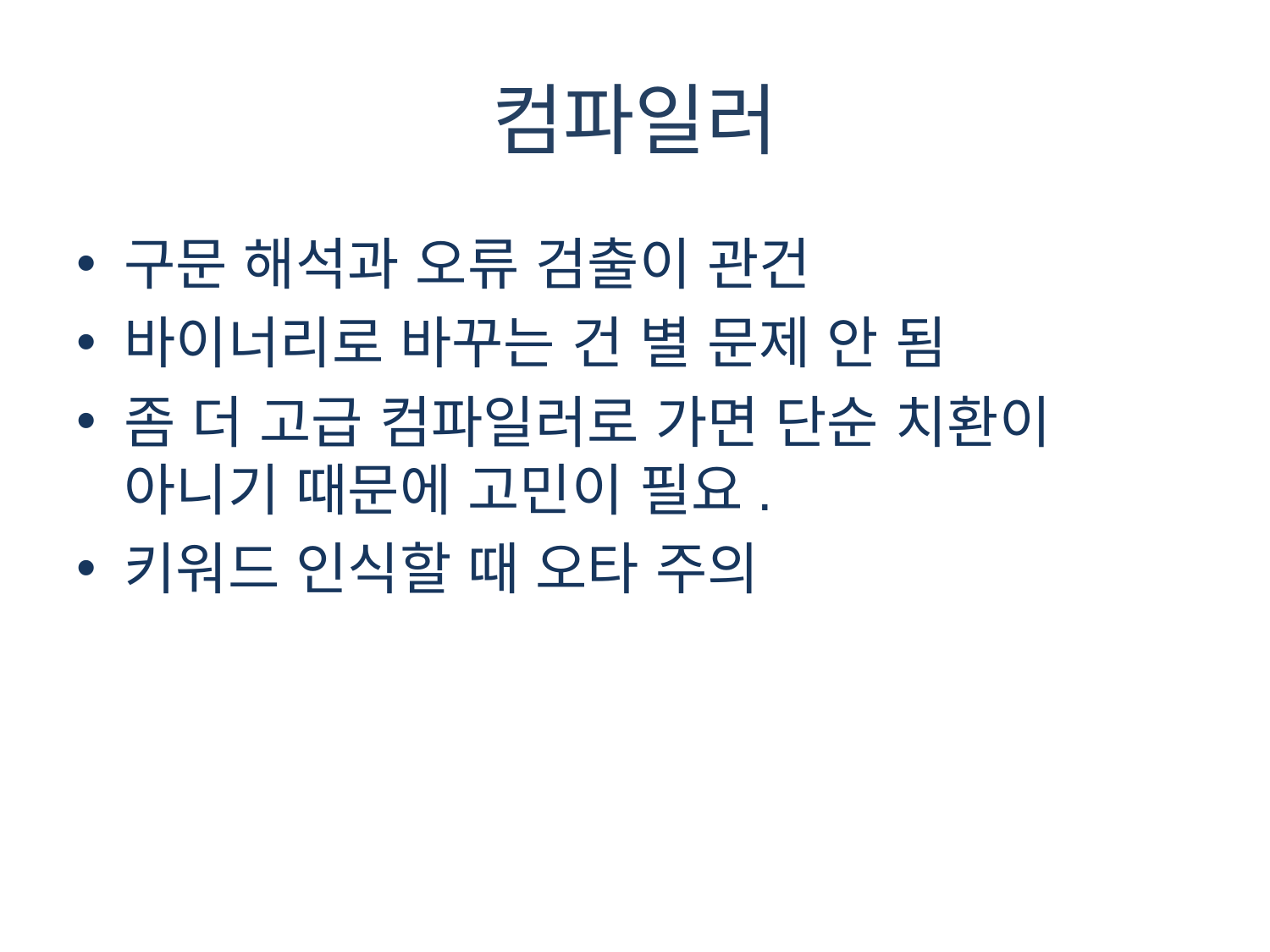

# 컴파일러
구문 해석과 오류 검출이 관건
바이너리로 바꾸는 건 별 문제 안 됨
좀 더 고급 컴파일러로 가면 단순 치환이 아니기 때문에 고민이 필요.
키워드 인식할 때 오타 주의